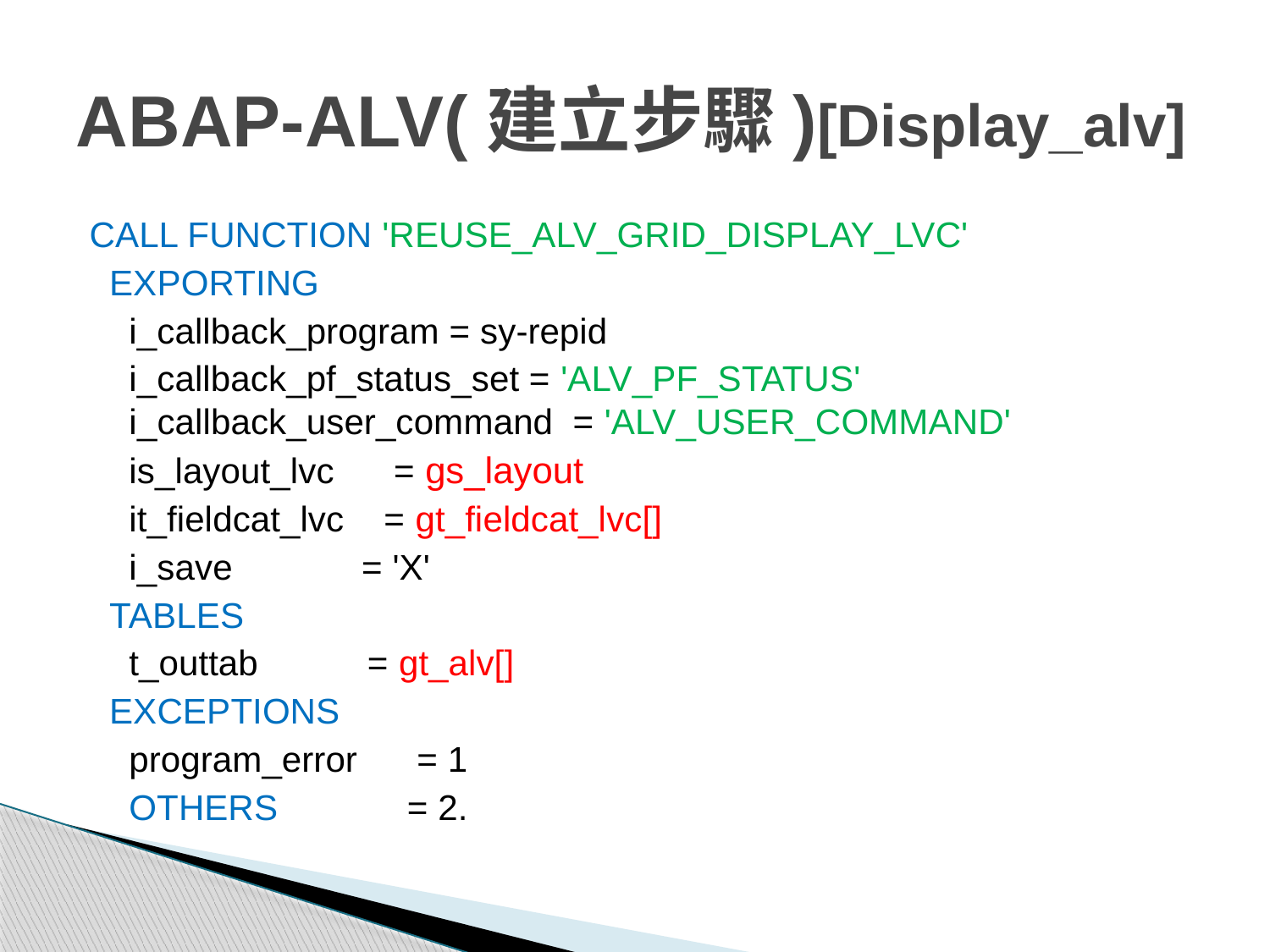

# ABAP-ALV(建立步驟)[Display_alv]
CALL FUNCTION 'REUSE_ALV_GRID_DISPLAY_LVC'
  EXPORTING
    i_callback_program = sy-repid
    i_callback_pf_status_set = 'ALV_PF_STATUS'
    i_callback_user_command  = 'ALV_USER_COMMAND'
    is_layout_lvc      = gs_layout
    it_fieldcat_lvc    = gt_fieldcat_lvc[]
    i_save             = 'X'
  TABLES
    t_outtab           = gt_alv[]
  EXCEPTIONS
    program_error      = 1
    OTHERS             = 2.